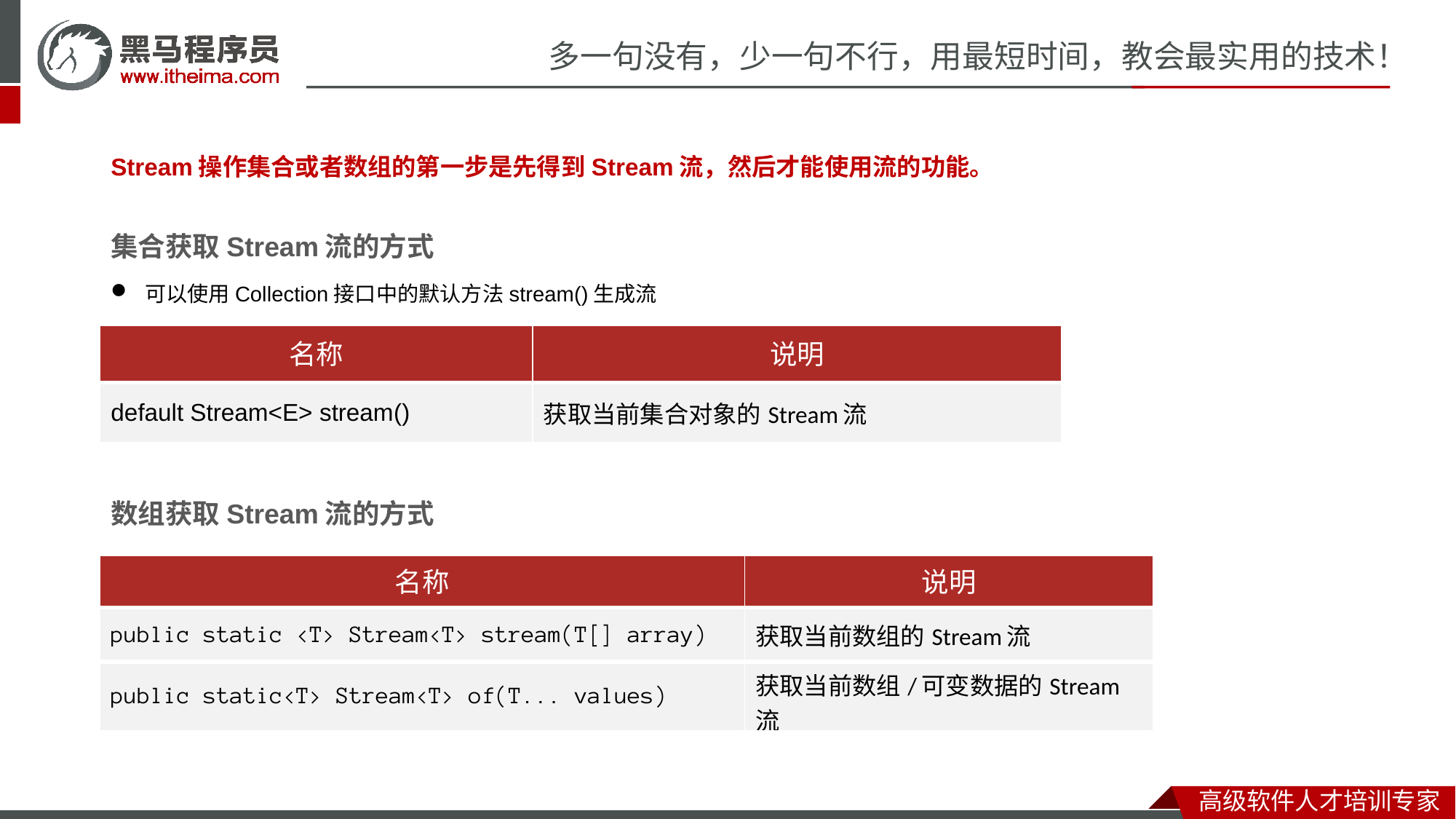

Stream操作集合或者数组的第一步是先得到Stream流，然后才能使用流的功能。
集合获取Stream流的方式

可以使用Collection接口中的默认方法stream​()生成流

| 名称 | 说明 |
| --- | --- |
| default Stream<E> stream​() | 获取当前集合对象的Stream流 |
数组获取Stream流的方式
| 名称 | 说明 |
| --- | --- |
| public static <T> Stream<T> stream(T[] array) | 获取当前数组的Stream流 |
| public static<T> Stream<T> of(T... values) | 获取当前数组/可变数据的Stream流 |